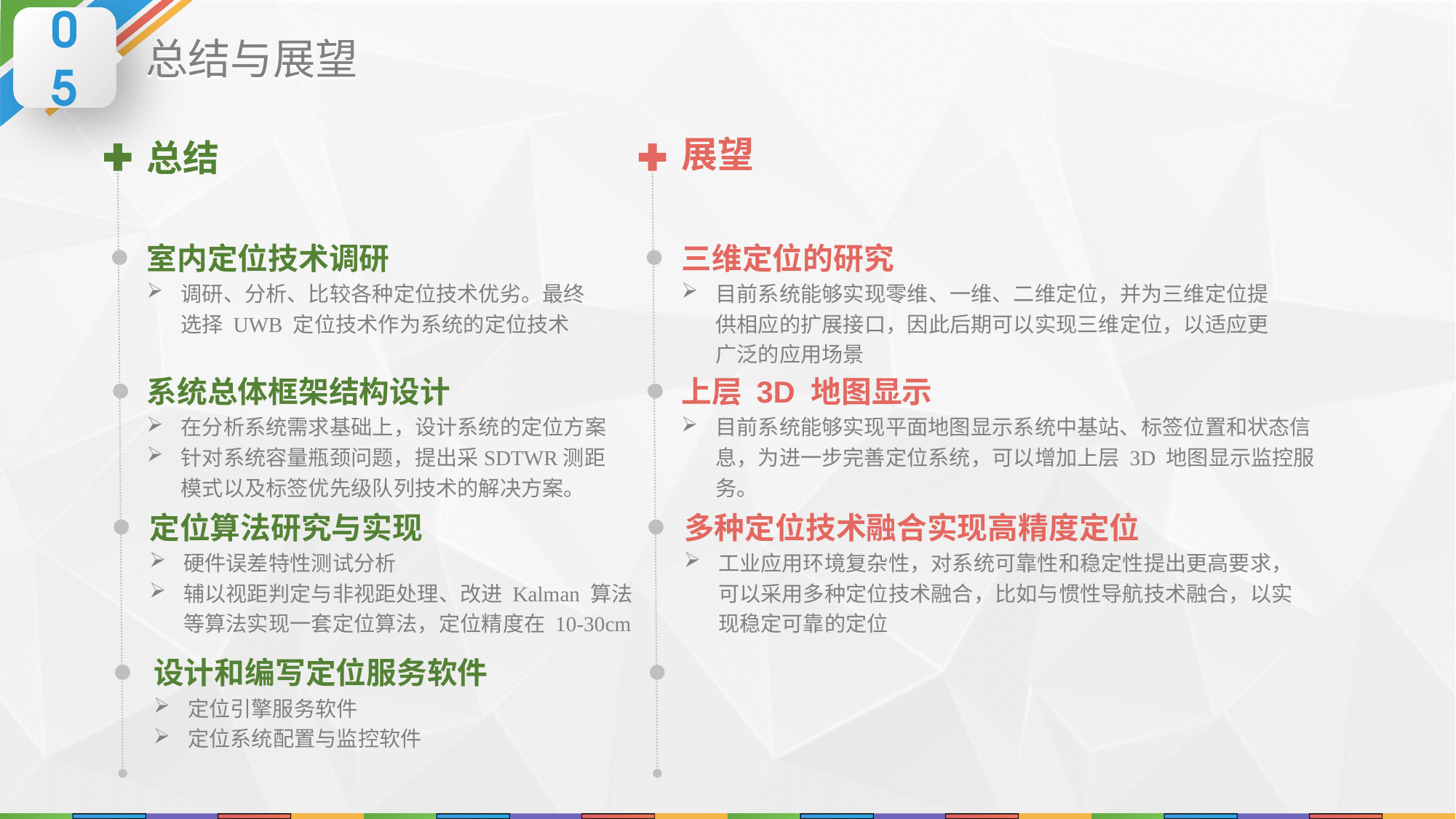

05
总结与展望
展望

三维定位的研究
目前系统能够实现零维、一维、二维定位，并为三维定位提供相应的扩展接口，因此后期可以实现三维定位，以适应更广泛的应用场景

总结

室内定位技术调研
调研、分析、比较各种定位技术优劣。最终选择 UWB 定位技术作为系统的定位技术

系统总体框架结构设计
在分析系统需求基础上，设计系统的定位方案
针对系统容量瓶颈问题，提出采SDTWR测距模式以及标签优先级队列技术的解决方案。
上层 3D 地图显示
目前系统能够实现平面地图显示系统中基站、标签位置和状态信息，为进一步完善定位系统，可以增加上层 3D 地图显示监控服务。

定位算法研究与实现
硬件误差特性测试分析
辅以视距判定与非视距处理、改进 Kalman 算法等算法实现一套定位算法，定位精度在 10-30cm
多种定位技术融合实现高精度定位
工业应用环境复杂性，对系统可靠性和稳定性提出更高要求，可以采用多种定位技术融合，比如与惯性导航技术融合，以实现稳定可靠的定位

设计和编写定位服务软件
定位引擎服务软件
定位系统配置与监控软件